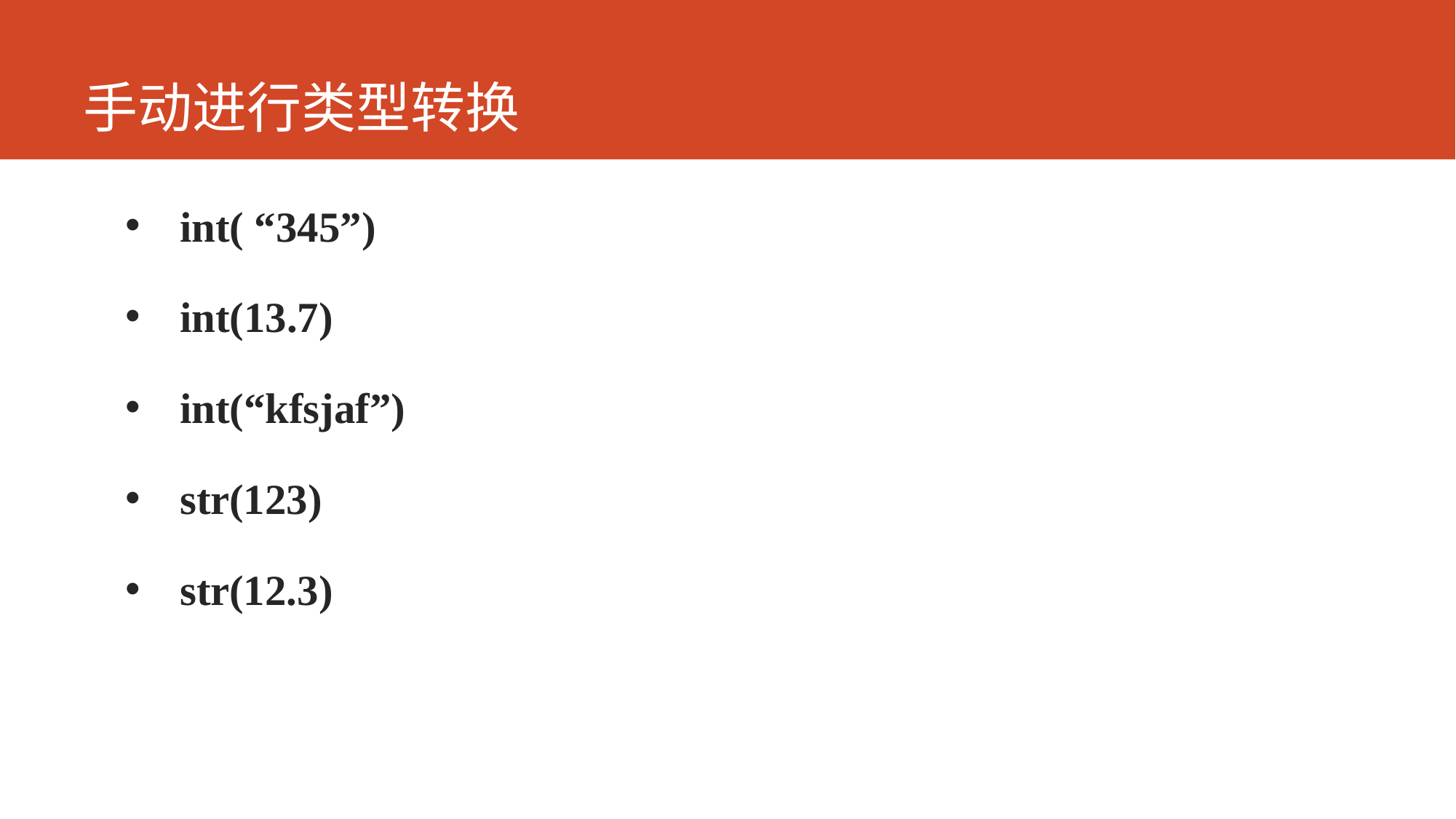

# 手动进行类型转换
int( “345”)
int(13.7)
int(“kfsjaf”)
str(123)
str(12.3)